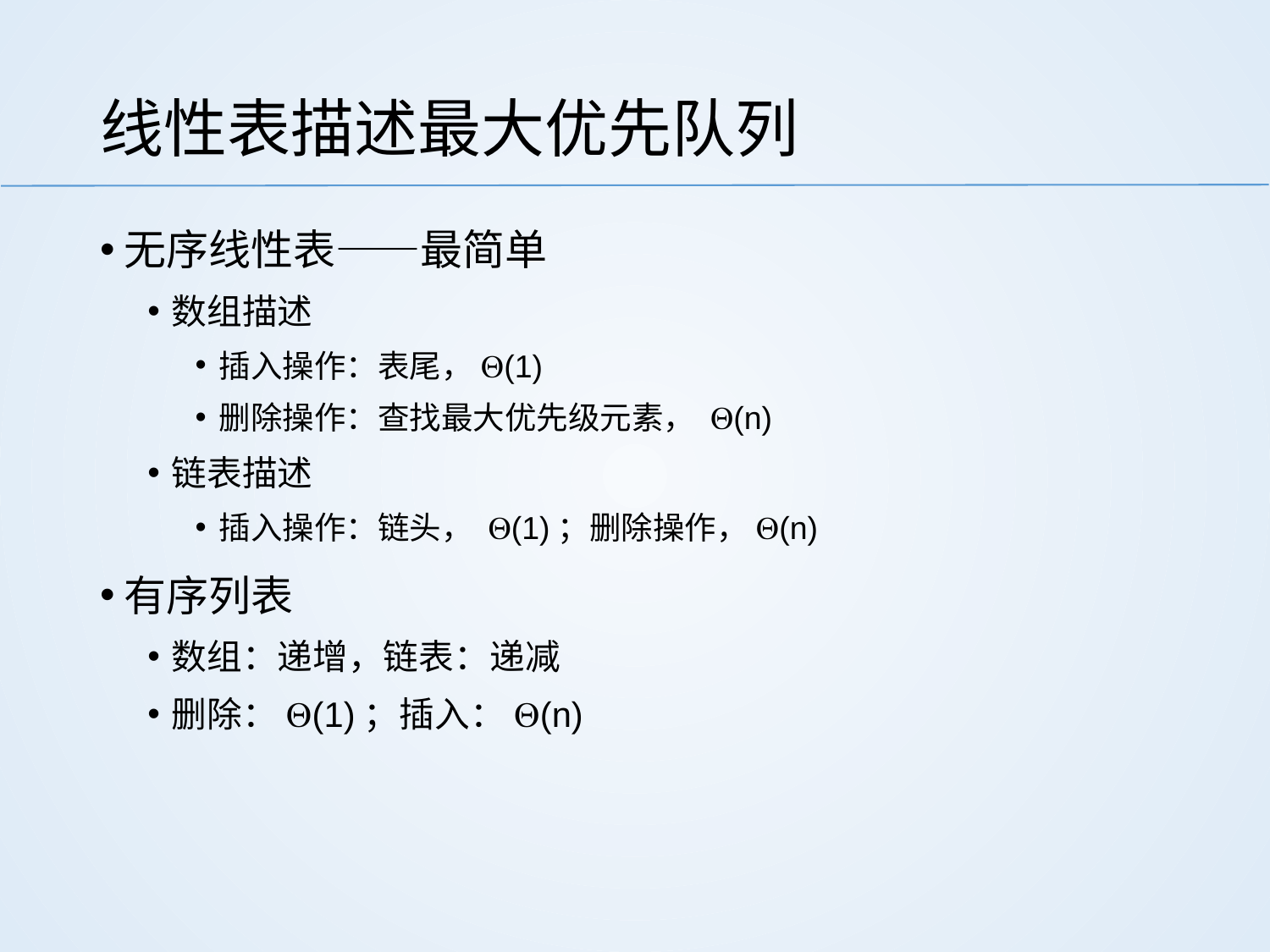

# 线性表描述最大优先队列
无序线性表——最简单
数组描述
插入操作：表尾，Θ(1)
删除操作：查找最大优先级元素， Θ(n)
链表描述
插入操作：链头， Θ(1)；删除操作，Θ(n)
有序列表
数组：递增，链表：递减
删除：Θ(1)；插入：Θ(n)